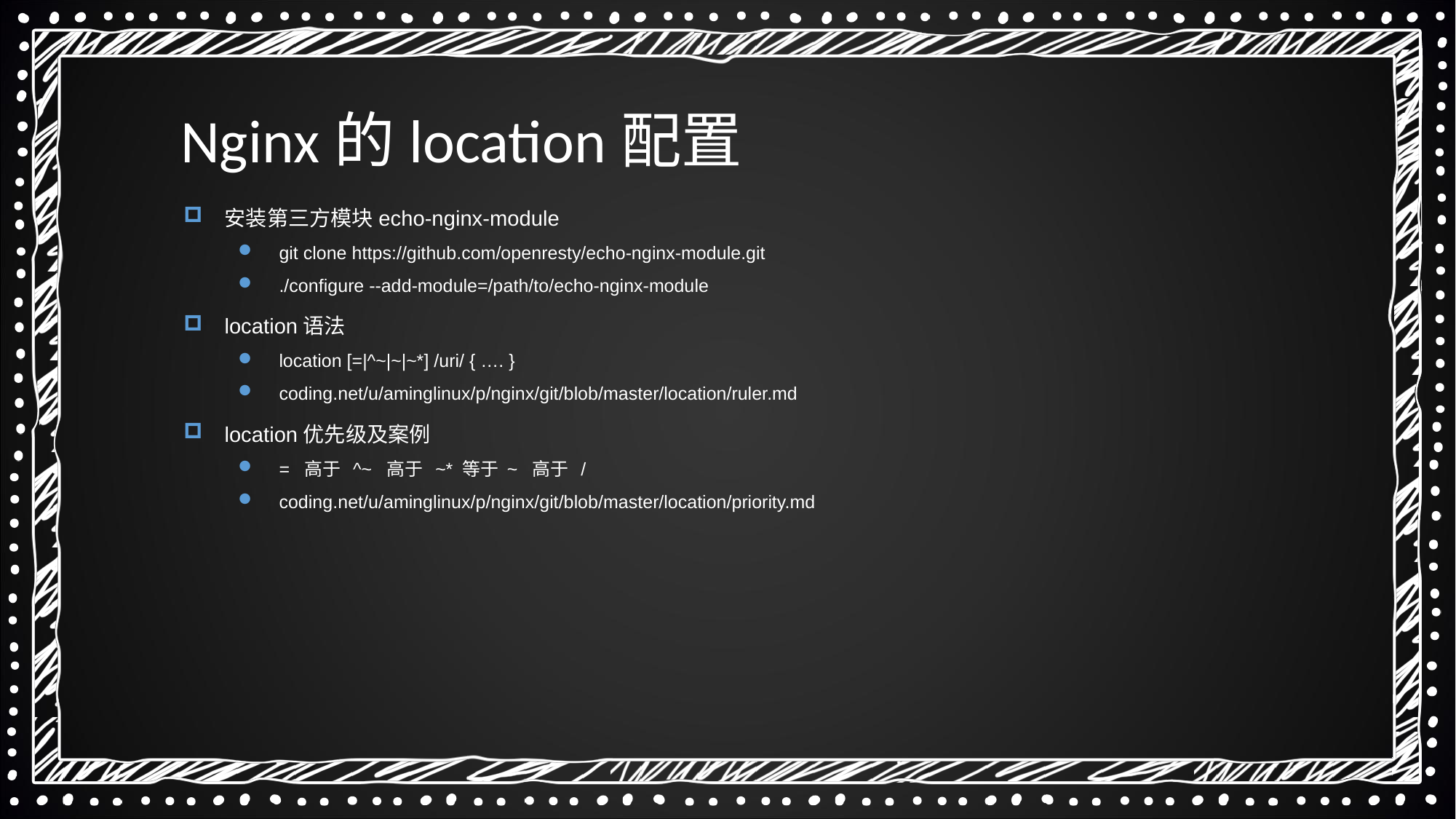

Nginx的location配置
安装第三方模块echo-nginx-module
git clone https://github.com/openresty/echo-nginx-module.git
./configure --add-module=/path/to/echo-nginx-module
location语法
location [=|^~|~|~*] /uri/ { …. }
coding.net/u/aminglinux/p/nginx/git/blob/master/location/ruler.md
location优先级及案例
=  高于  ^~  高于  ~* 等于 ~  高于  /
coding.net/u/aminglinux/p/nginx/git/blob/master/location/priority.md